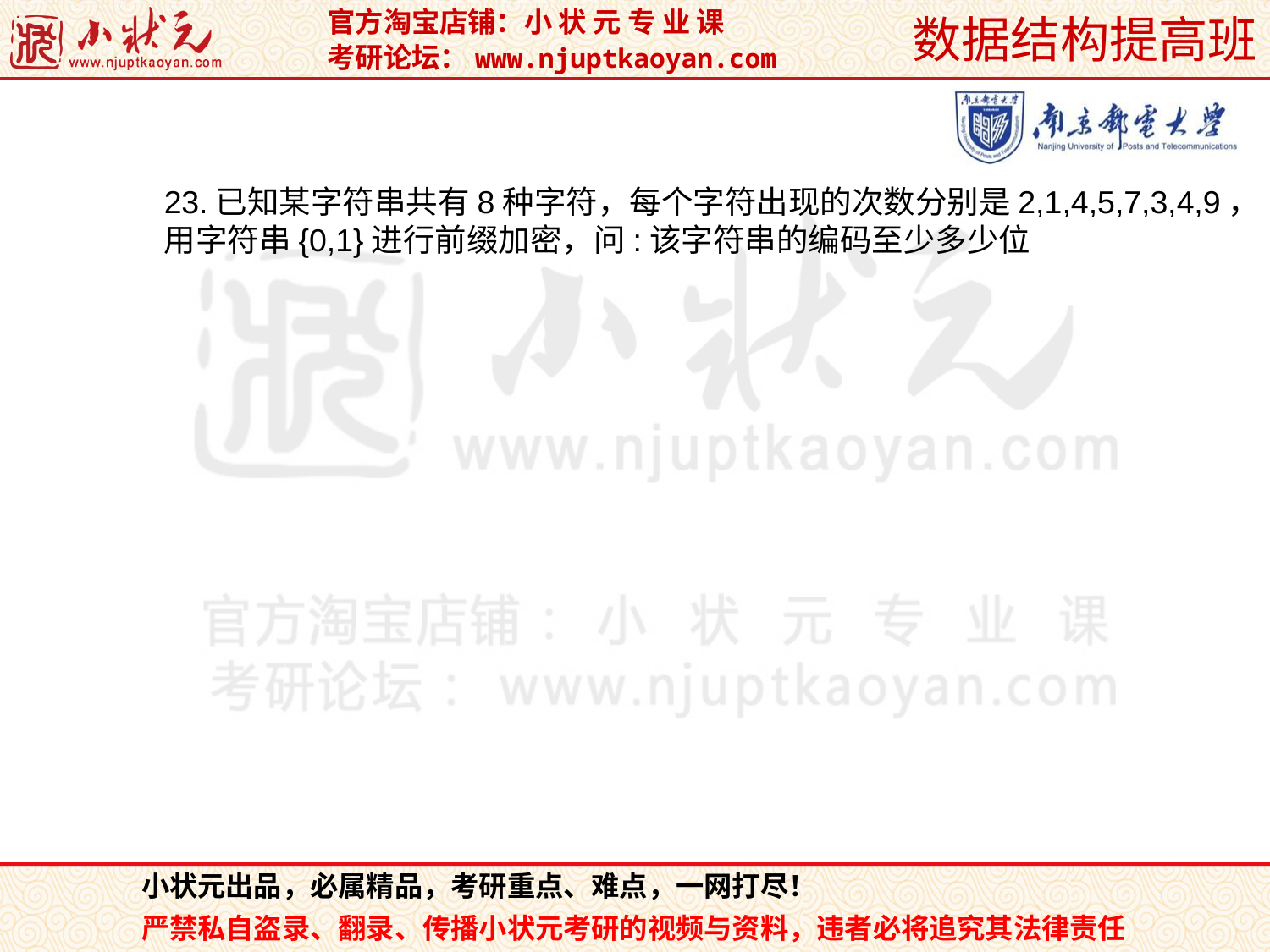

23.已知某字符串共有8种字符，每个字符出现的次数分别是2,1,4,5,7,3,4,9，
用字符串{0,1}进行前缀加密，问:该字符串的编码至少多少位